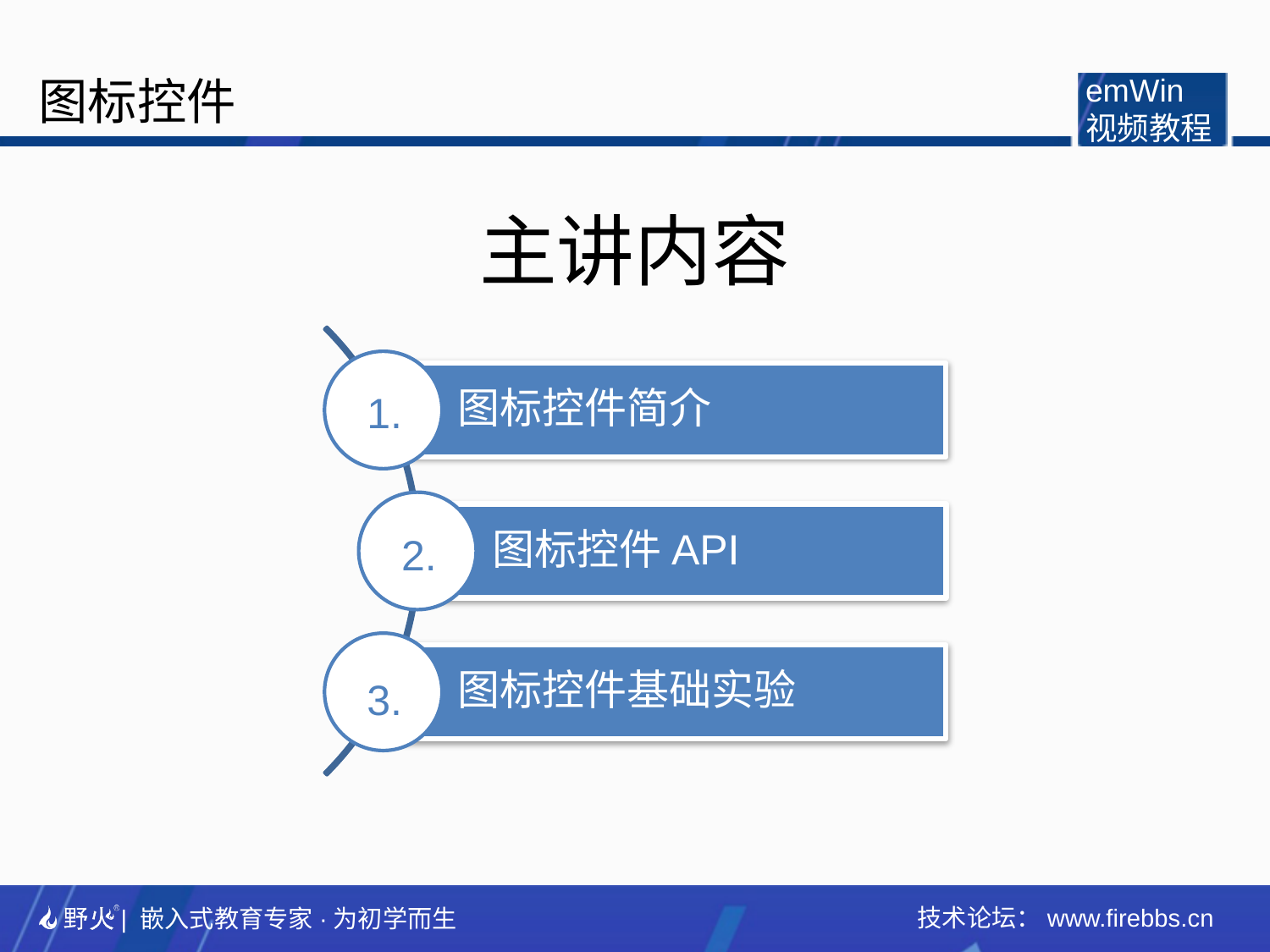

图标控件
emWin
视频教程
主讲内容
图标控件简介
图标控件API
图标控件基础实验
1.
2.
3.